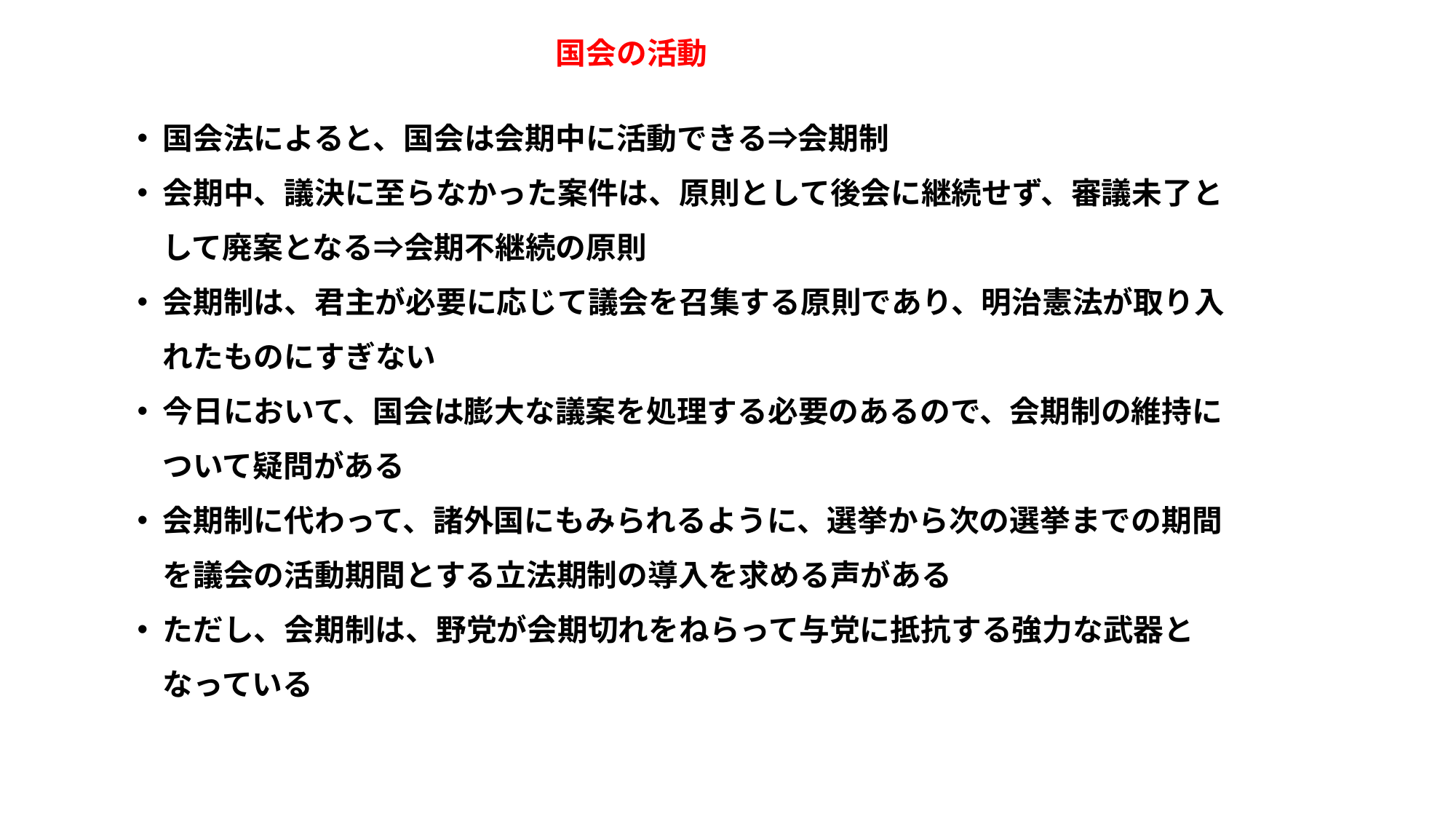

国会の活動
国会法によると、国会は会期中に活動できる⇒会期制
会期中、議決に至らなかった案件は、原則として後会に継続せず、審議未了として廃案となる⇒会期不継続の原則
会期制は、君主が必要に応じて議会を召集する原則であり、明治憲法が取り入れたものにすぎない
今日において、国会は膨大な議案を処理する必要のあるので、会期制の維持について疑問がある
会期制に代わって、諸外国にもみられるように、選挙から次の選挙までの期間を議会の活動期間とする立法期制の導入を求める声がある
ただし、会期制は、野党が会期切れをねらって与党に抵抗する強力な武器となっている